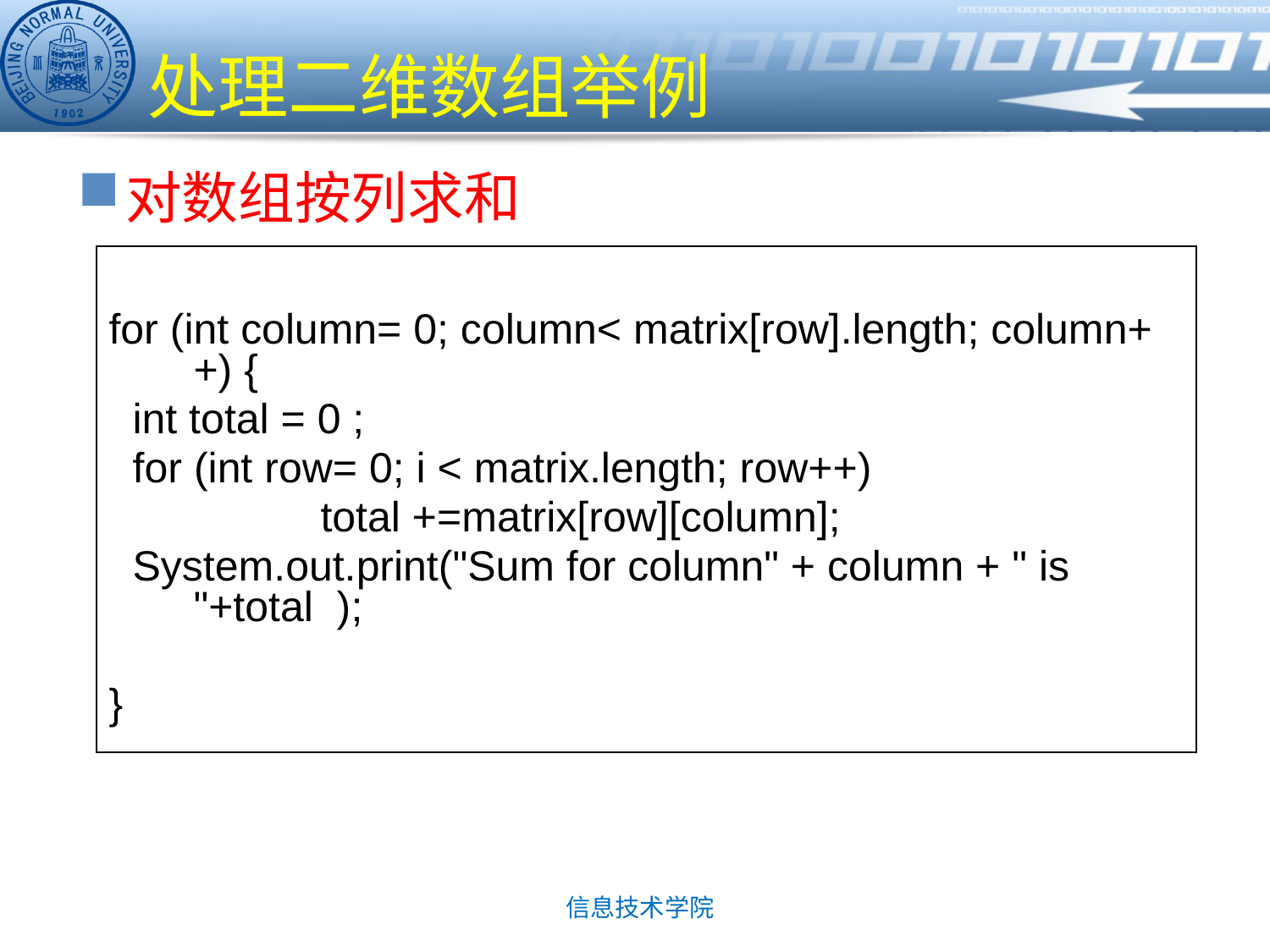

# 处理二维数组举例
对数组按列求和

for (int column= 0; column< matrix[row].length; column++) {
  int total = 0 ;
  for (int row= 0; i < matrix.length; row++)
		total +=matrix[row][column];
  System.out.print("Sum for column" + column + " is "+total  );

}
35